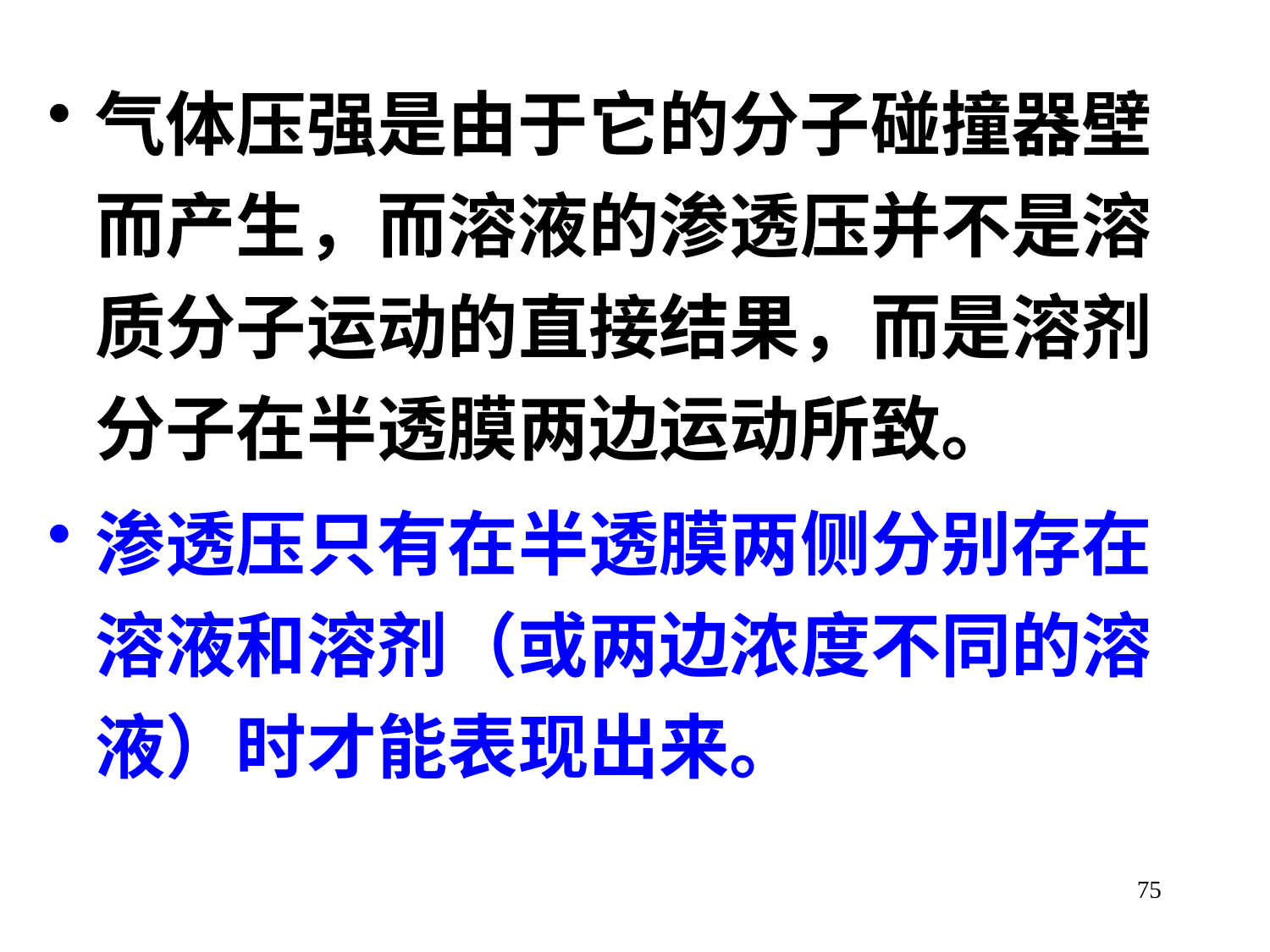

气体压强是由于它的分子碰撞器壁而产生，而溶液的渗透压并不是溶质分子运动的直接结果，而是溶剂分子在半透膜两边运动所致。
渗透压只有在半透膜两侧分别存在溶液和溶剂（或两边浓度不同的溶液）时才能表现出来。
75